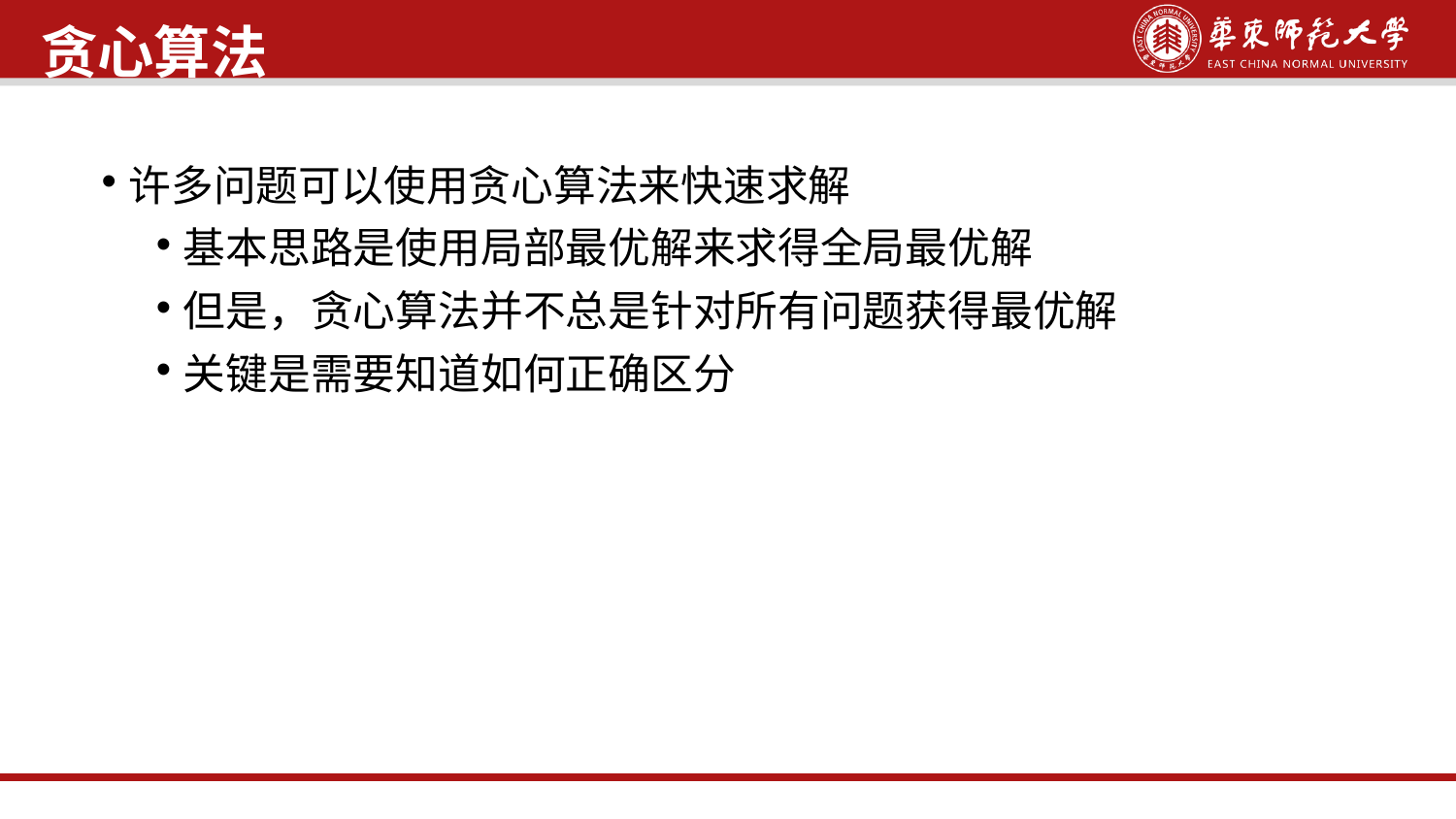

3
贪心算法
许多问题可以使用贪心算法来快速求解
基本思路是使用局部最优解来求得全局最优解
但是，贪心算法并不总是针对所有问题获得最优解
关键是需要知道如何正确区分